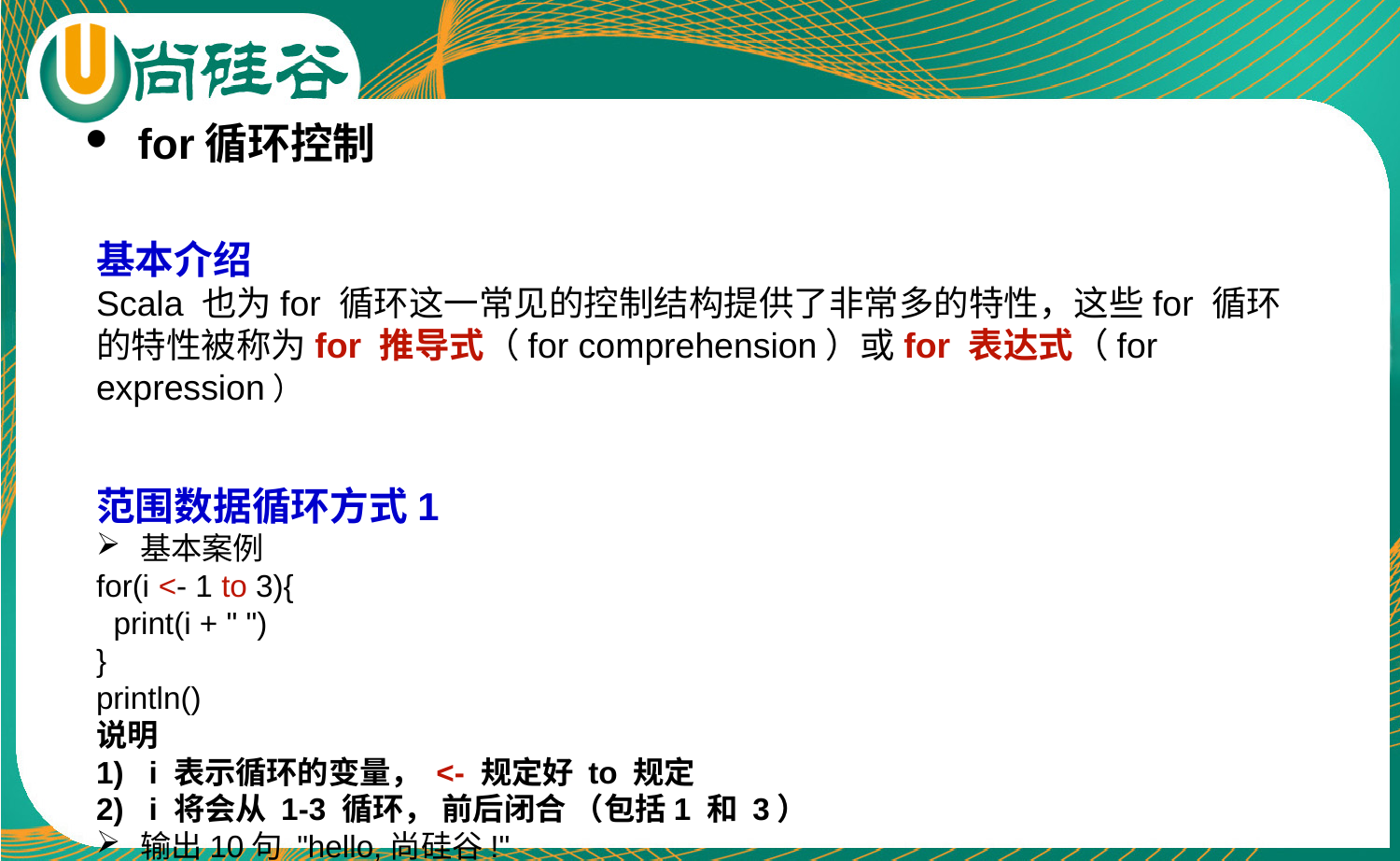

for循环控制

基本介绍
Scala 也为for 循环这一常见的控制结构提供了非常多的特性，这些for 循环的特性被称为for 推导式（for comprehension）或for 表达式（for expression）

范围数据循环方式1
基本案例
for(i <- 1 to 3){
  print(i + " ")
}
println()
说明
i 表示循环的变量， <- 规定好 to 规定
i 将会从 1-3 循环， 前后闭合 （包括1 和 3）
输出10句 "hello,尚硅谷!"